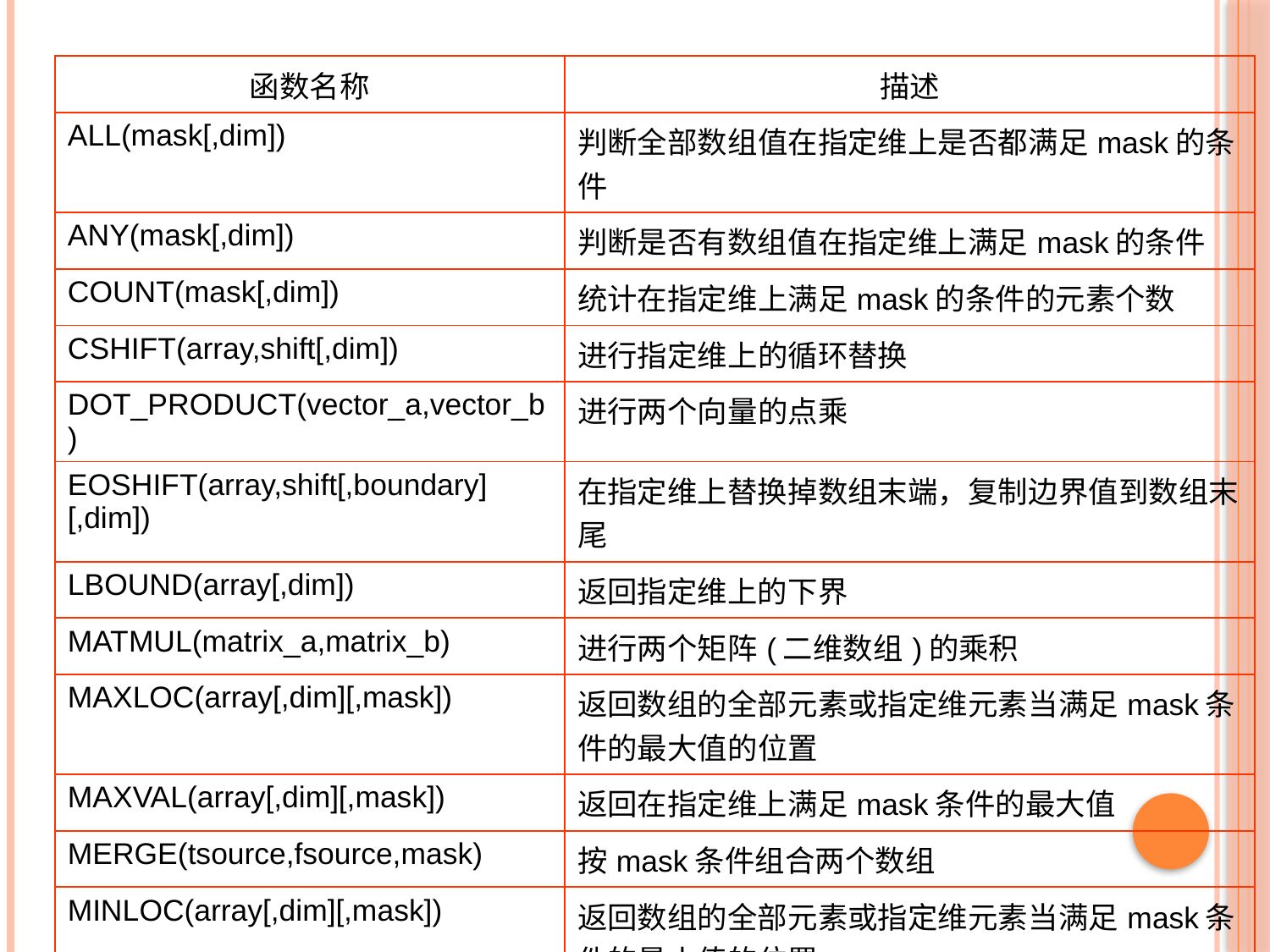

| 函数名称 | 描述 |
| --- | --- |
| ALL(mask[,dim]) | 判断全部数组值在指定维上是否都满足mask的条件 |
| ANY(mask[,dim]) | 判断是否有数组值在指定维上满足mask的条件 |
| COUNT(mask[,dim]) | 统计在指定维上满足mask的条件的元素个数 |
| CSHIFT(array,shift[,dim]) | 进行指定维上的循环替换 |
| DOT\_PRODUCT(vector\_a,vector\_b) | 进行两个向量的点乘 |
| EOSHIFT(array,shift[,boundary][,dim]) | 在指定维上替换掉数组末端，复制边界值到数组末尾 |
| LBOUND(array[,dim]) | 返回指定维上的下界 |
| MATMUL(matrix\_a,matrix\_b) | 进行两个矩阵(二维数组)的乘积 |
| MAXLOC(array[,dim][,mask]) | 返回数组的全部元素或指定维元素当满足mask条件的最大值的位置 |
| MAXVAL(array[,dim][,mask]) | 返回在指定维上满足mask条件的最大值 |
| MERGE(tsource,fsource,mask) | 按mask条件组合两个数组 |
| MINLOC(array[,dim][,mask]) | 返回数组的全部元素或指定维元素当满足mask条件的最小值的位置 |
| MINVAL(array[,dim][,mask]) | 返回在指定维上满足mask条件的最小值 |